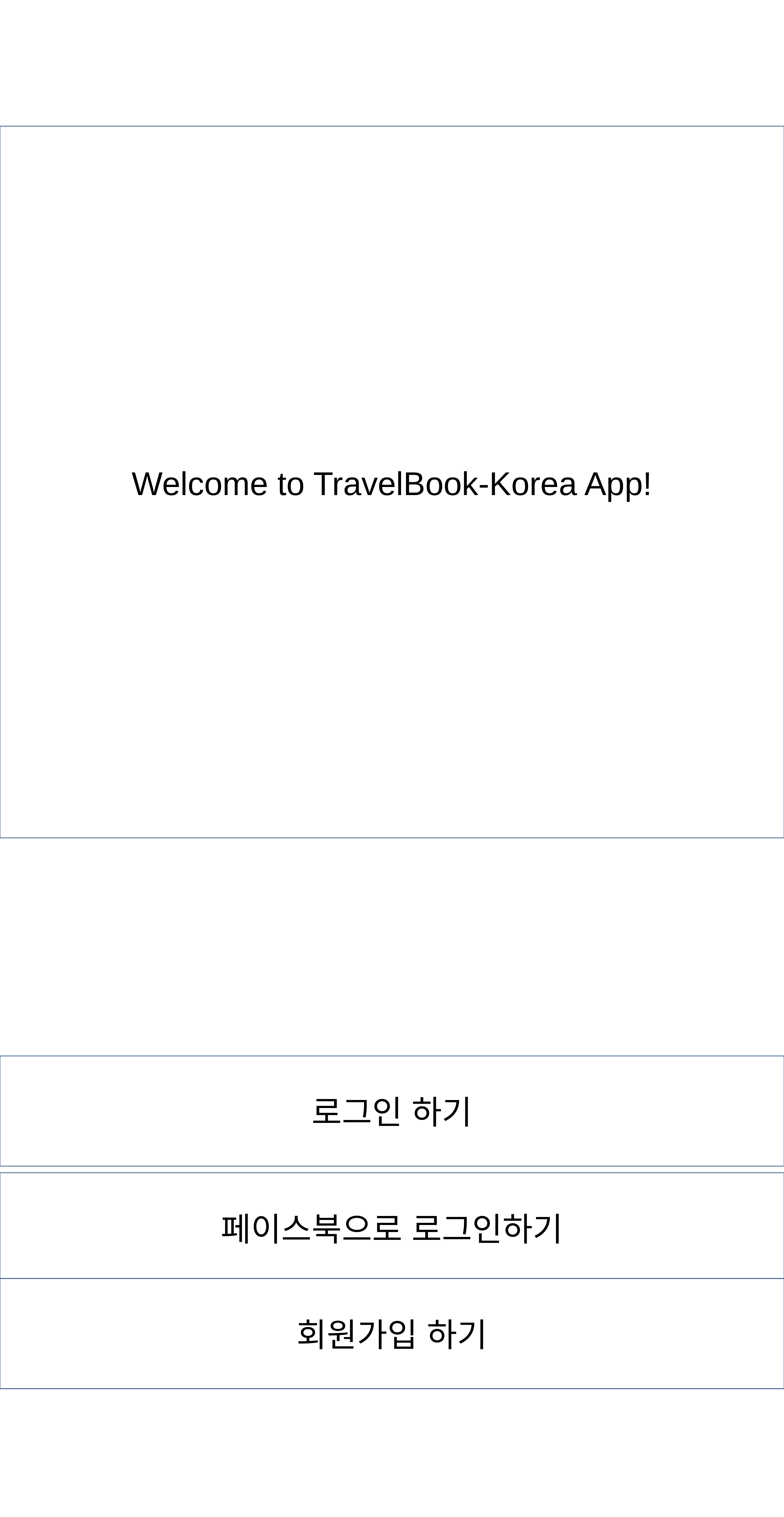

Welcome to TravelBook-Korea App!
로그인 하기
페이스북으로 로그인하기
회원가입 하기